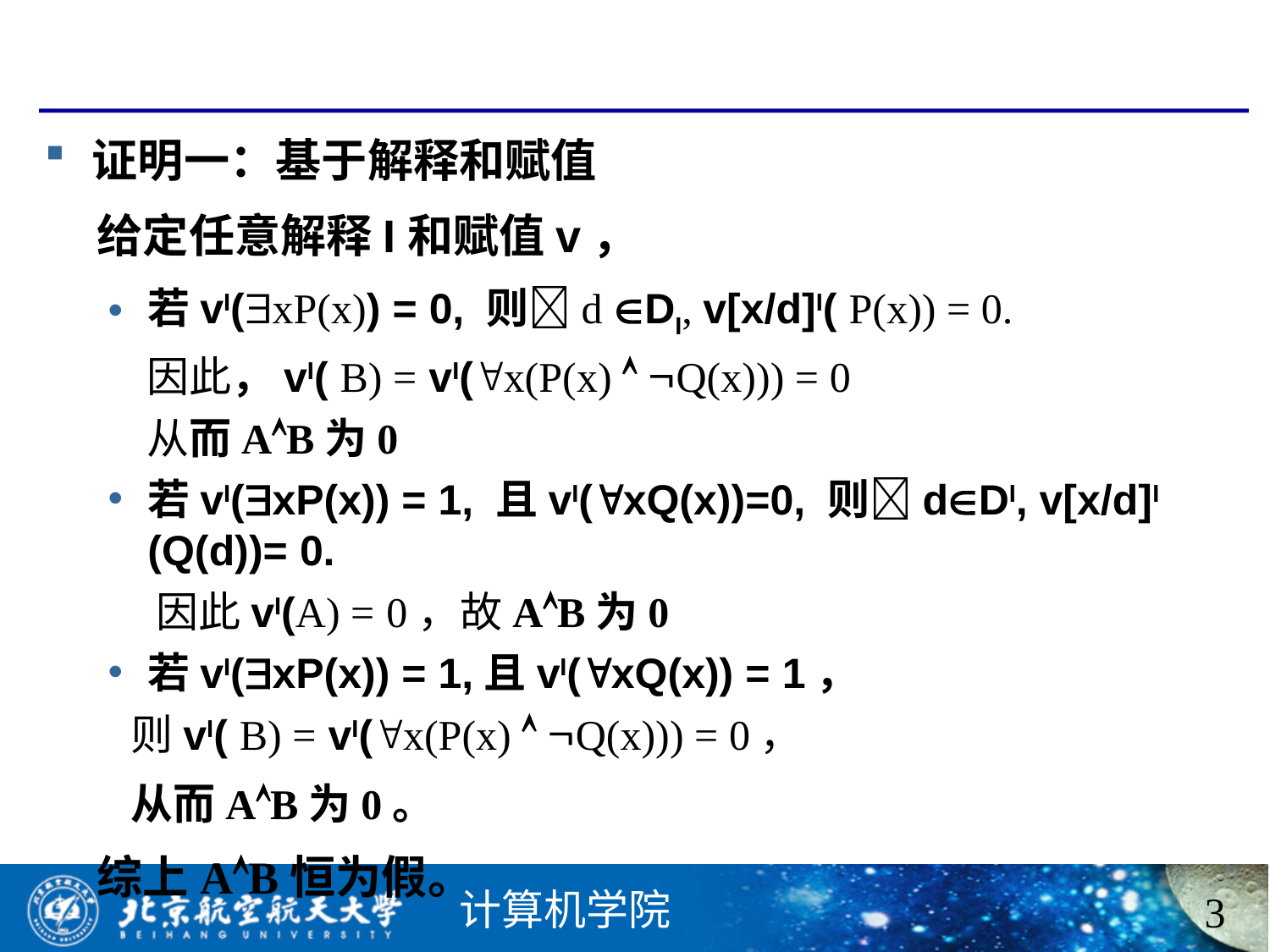

#
证明一：基于解释和赋值
    给定任意解释I和赋值v，
若vI(∃xP(x)) = 0, 则∀d ∈DI, v[x/d]I( P(x)) = 0.
   因此，vI( B) = vI(∀x(P(x) ∧ ¬Q(x))) = 0
   从而A∧B为0
若vI(∃xP(x)) = 1, 且vI(∀xQ(x))=0, 则∃d∈DI, v[x/d]I (Q(d))= 0.
    因此vI(A) = 0，故A∧B为0
若vI(∃xP(x)) = 1,且vI(∀xQ(x)) = 1，
        则vI( B) = vI(∀x(P(x) ∧ ¬Q(x))) = 0，
        从而A∧B为0。
    综上A∧B恒为假。